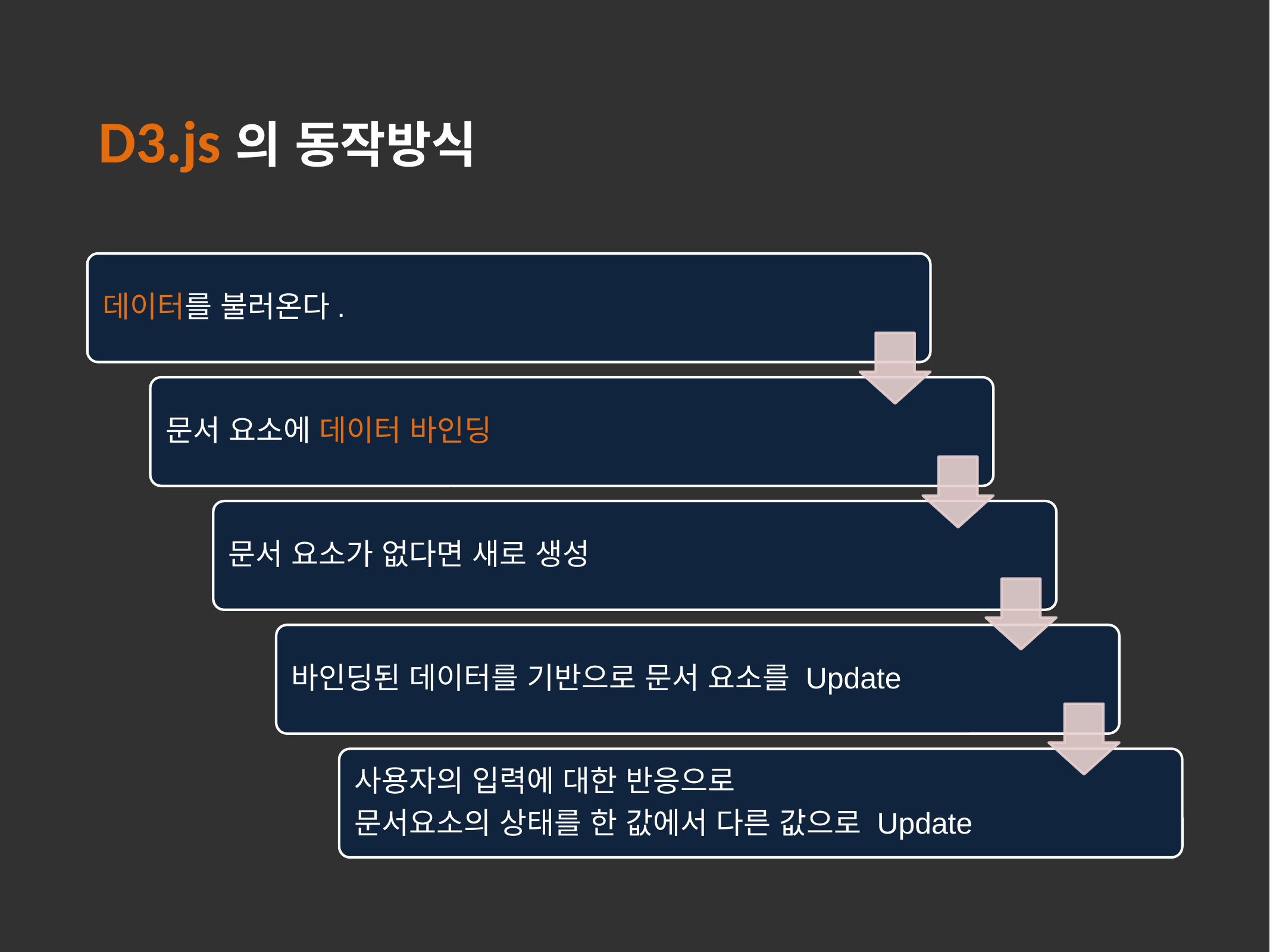

D3.js의 동작방식
데이터를 불러온다.
문서 요소에 데이터 바인딩
문서 요소가 없다면 새로 생성
바인딩된 데이터를 기반으로 문서 요소를 Update
사용자의 입력에 대한 반응으로
문서요소의 상태를 한 값에서 다른 값으로 Update